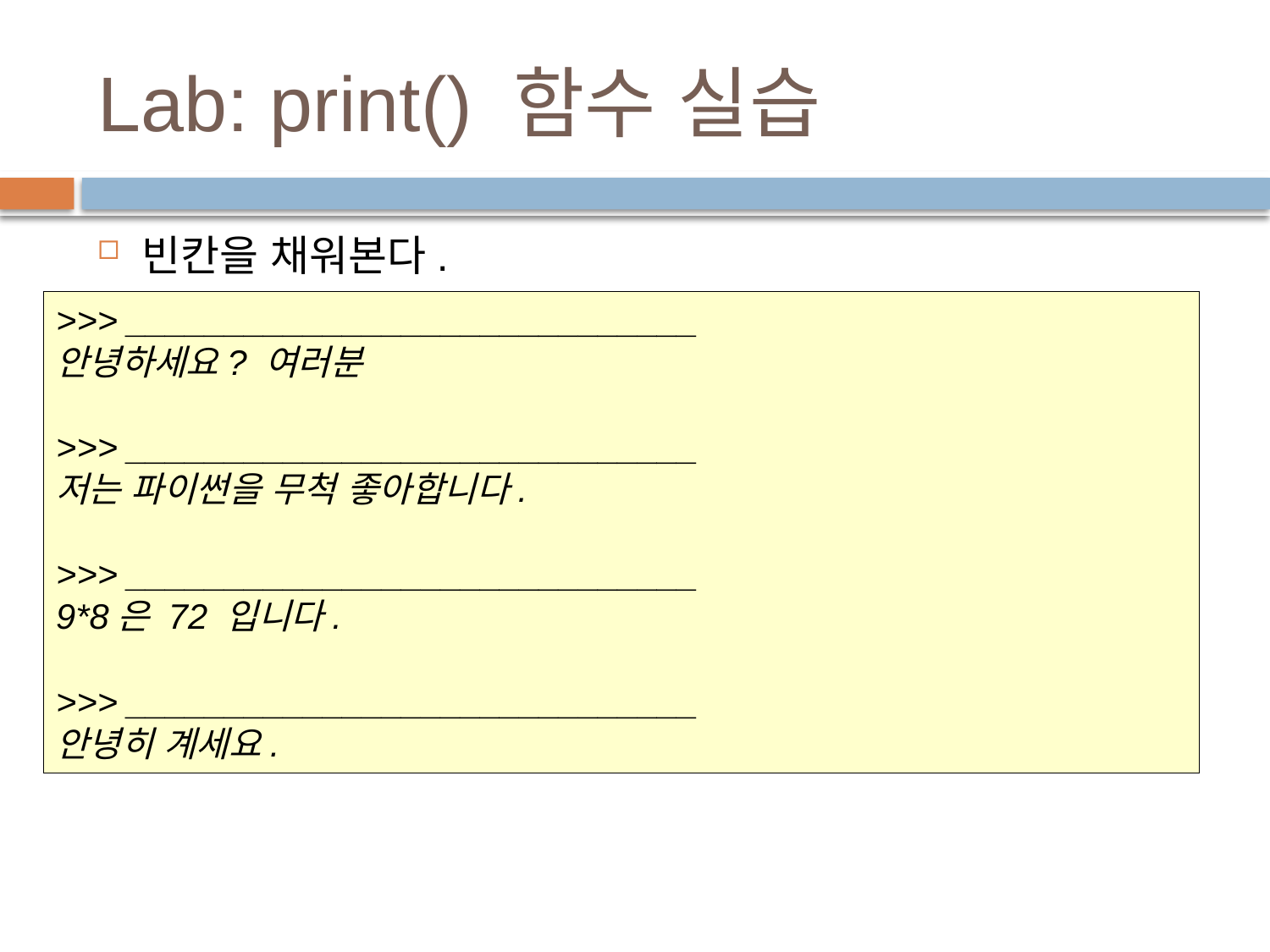

# Lab: print() 함수 실습
빈칸을 채워본다.
>>> _____________________________
안녕하세요? 여러분

>>> _____________________________
저는 파이썬을 무척 좋아합니다.

>>> _____________________________
9*8은 72 입니다.

>>> _____________________________
안녕히 계세요.